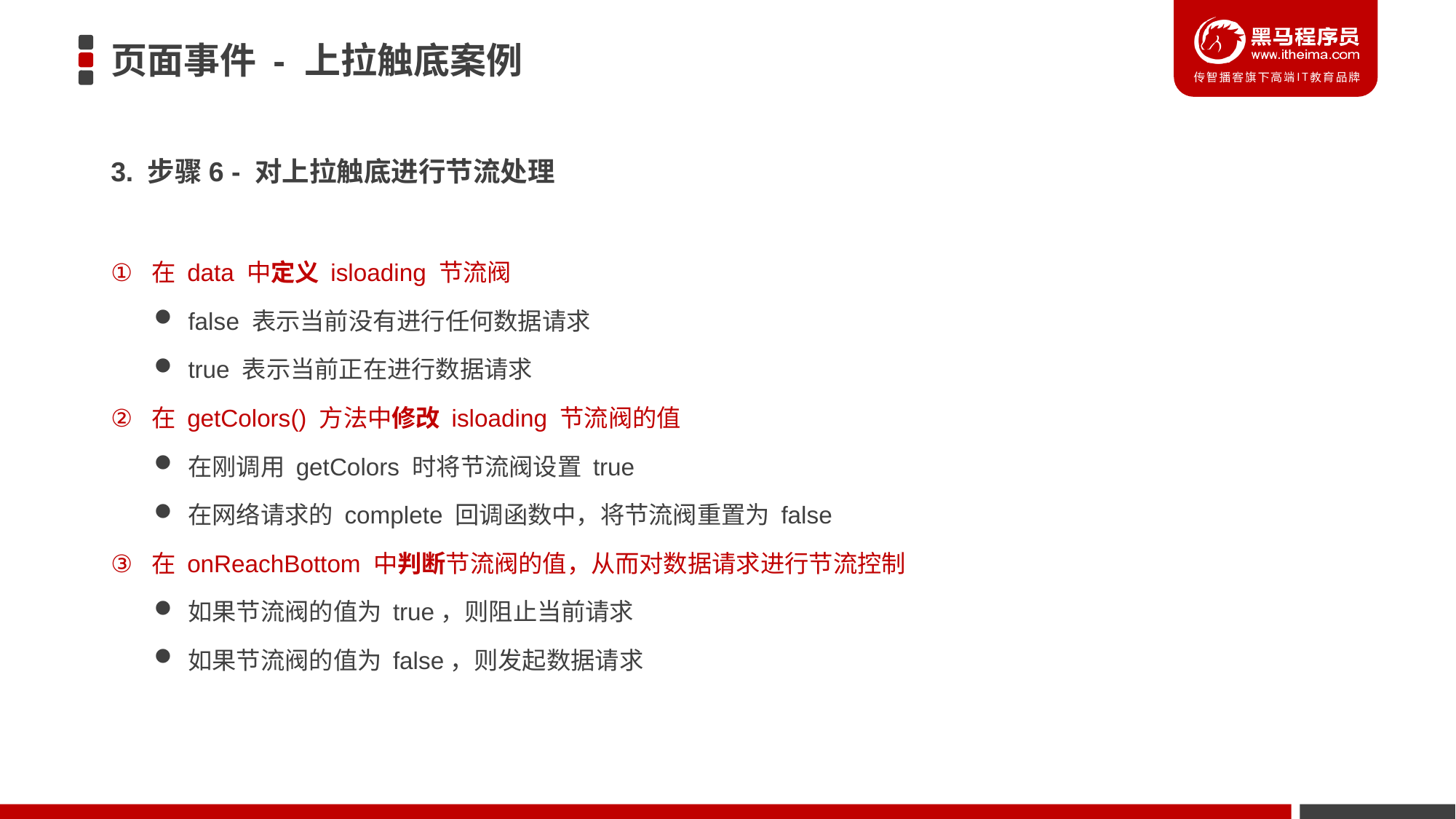

# 页面事件 - 上拉触底案例
3. 步骤6 - 对上拉触底进行节流处理
在 data 中定义 isloading 节流阀
false 表示当前没有进行任何数据请求
true 表示当前正在进行数据请求
在 getColors() 方法中修改 isloading 节流阀的值
在刚调用 getColors 时将节流阀设置 true
在网络请求的 complete 回调函数中，将节流阀重置为 false
在 onReachBottom 中判断节流阀的值，从而对数据请求进行节流控制
如果节流阀的值为 true，则阻止当前请求
如果节流阀的值为 false，则发起数据请求